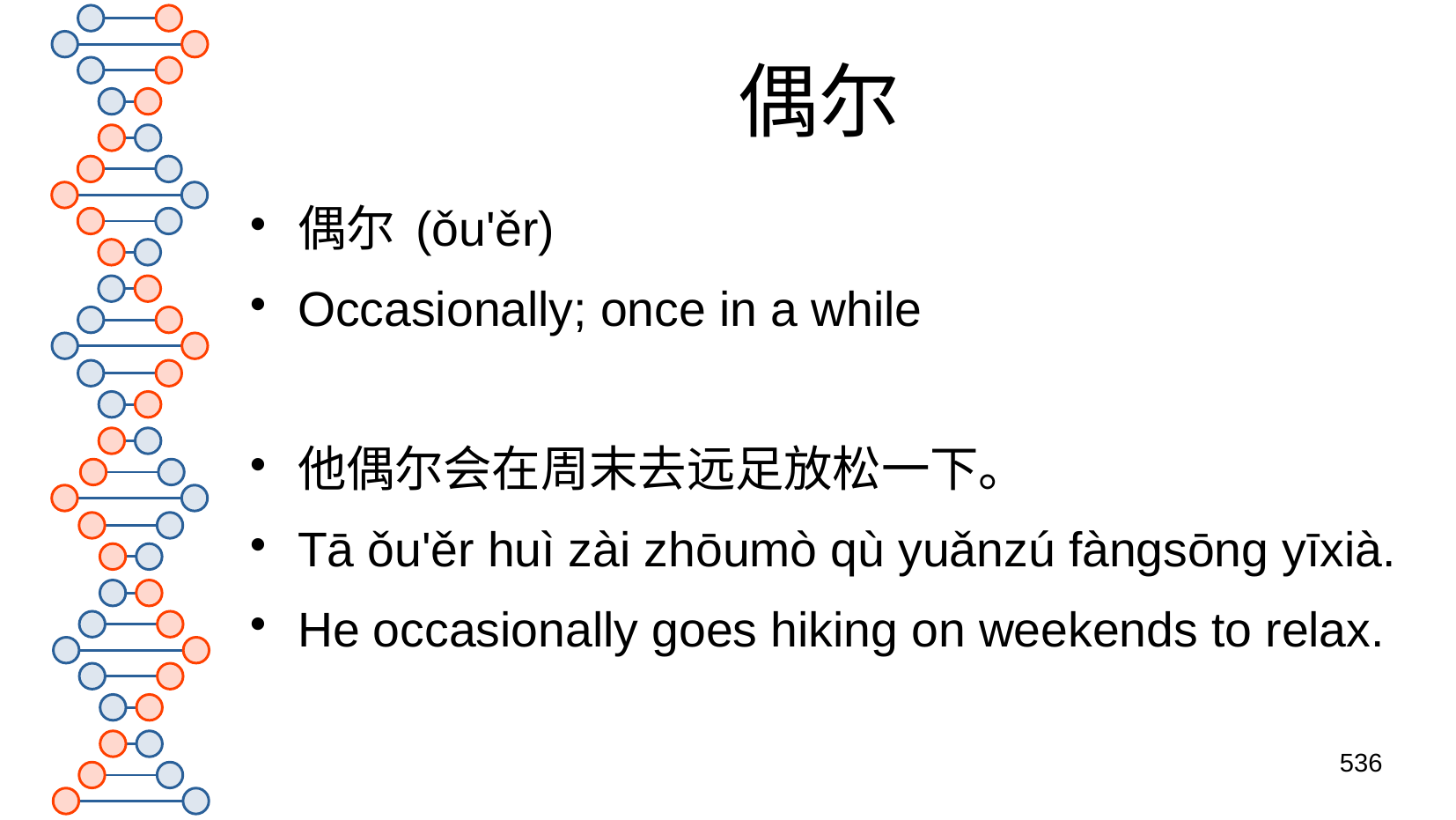

# 偶尔
偶尔 (ǒu'ěr)
Occasionally; once in a while

他偶尔会在周末去远足放松一下。
Tā ǒu'ěr huì zài zhōumò qù yuǎnzú fàngsōng yīxià.
He occasionally goes hiking on weekends to relax.
536